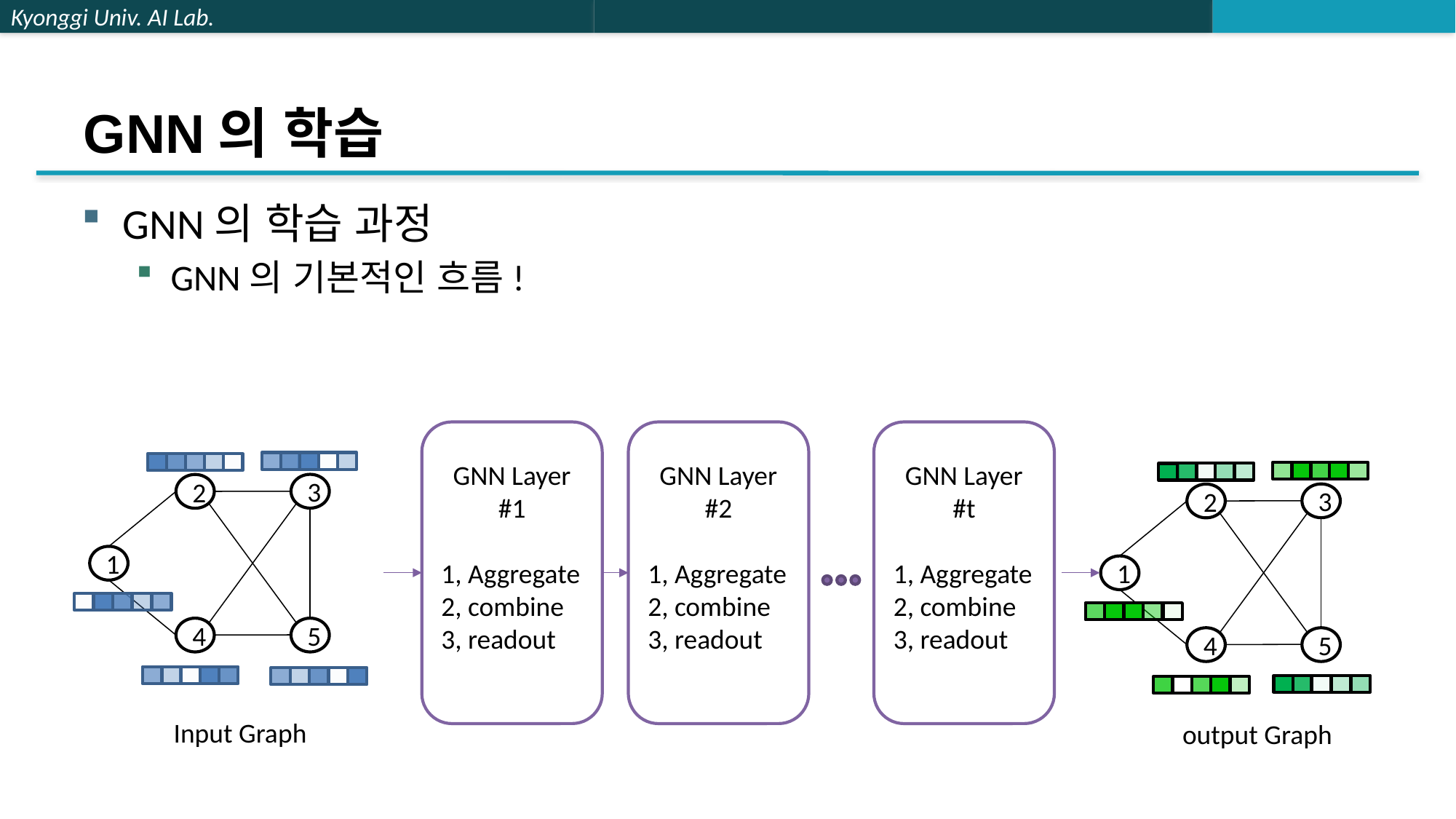

# GNN의 학습
GNN의 학습 과정
GNN의 기본적인 흐름!

GNN Layer #t

1, Aggregate
2, combine
3, readout
GNN Layer #1

1, Aggregate
2, combine
3, readout
GNN Layer #2

1, Aggregate
2, combine
3, readout

3
2
1

4
5

3
2
1

4
5

Input Graph
output Graph